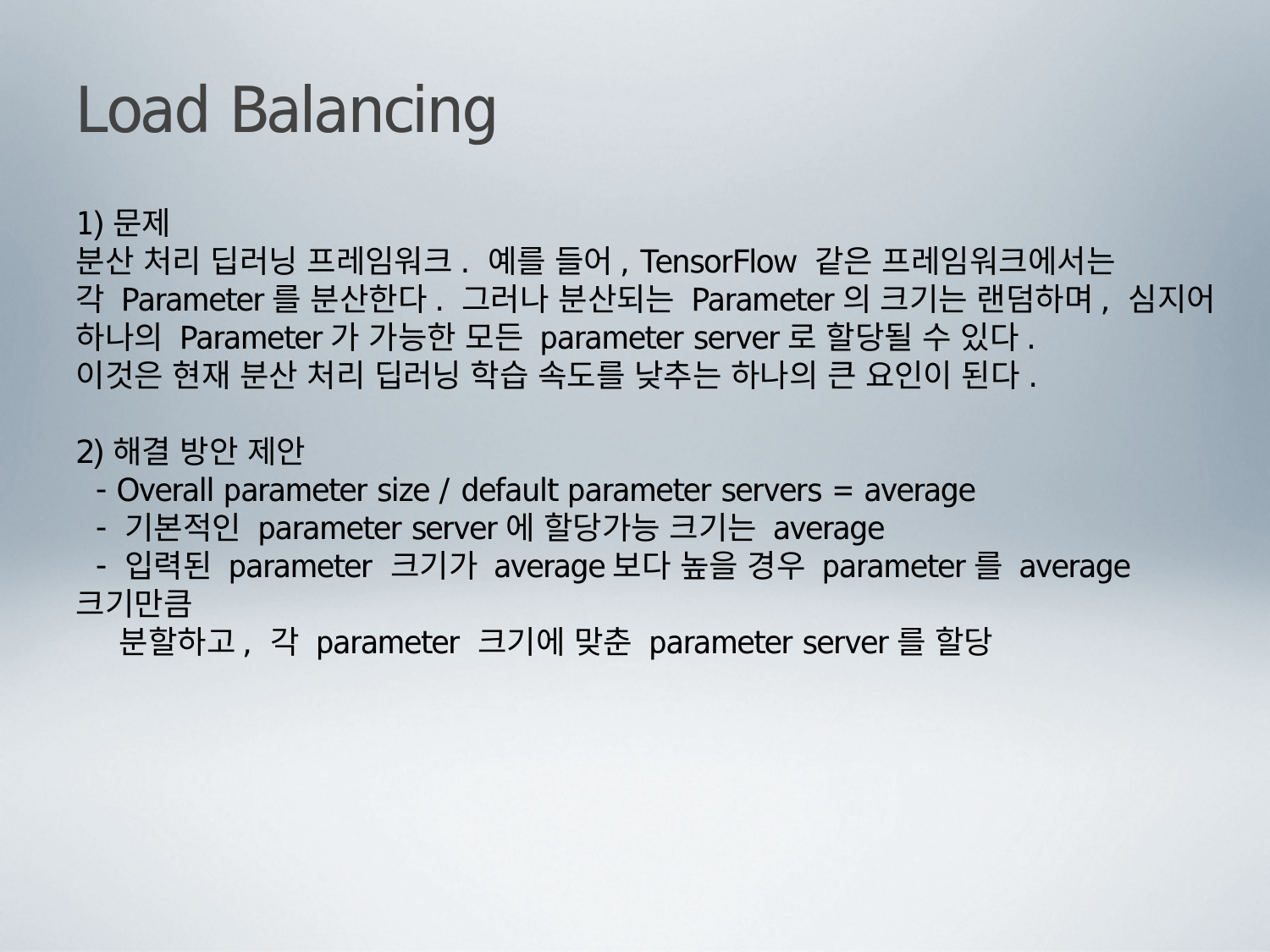

# Load Balancing
1)문제
분산 처리 딥러닝 프레임워크. 예를 들어, TensorFlow 같은 프레임워크에서는
각 Parameter를 분산한다. 그러나 분산되는 Parameter의 크기는 랜덤하며, 심지어 하나의 Parameter가 가능한 모든 parameter server로 할당될 수 있다.
이것은 현재 분산 처리 딥러닝 학습 속도를 낮추는 하나의 큰 요인이 된다.

2)해결 방안 제안
  - Overall parameter size / default parameter servers = average
  - 기본적인 parameter server에 할당가능 크기는 average
  - 입력된 parameter 크기가 average보다 높을 경우 parameter를 average 크기만큼
    분할하고, 각 parameter 크기에 맞춘 parameter server를 할당